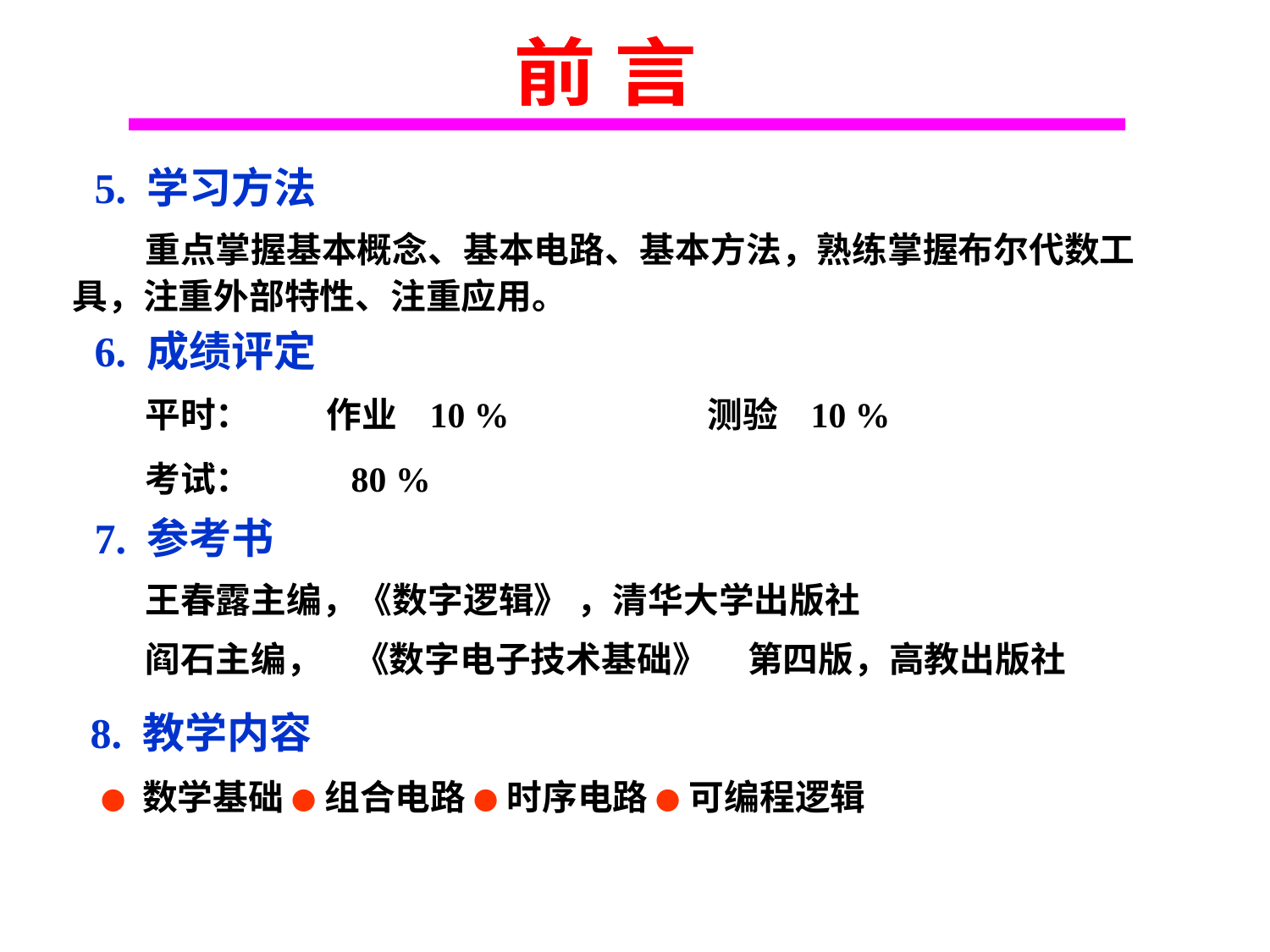

前 言

5. 学习方法
        重点掌握基本概念、基本电路、基本方法，熟练掌握布尔代数工具，注重外部特性、注重应用。
6. 成绩评定
        平时：	作业   10 %		测验   10 %
        考试：  	  80 %
7. 参考书
        王春露主编，《数字逻辑》 ，清华大学出版社
        阎石主编，    《数字电子技术基础》     第四版，高教出版社
  8. 教学内容
     ● 数学基础 ● 组合电路 ● 时序电路 ● 可编程逻辑